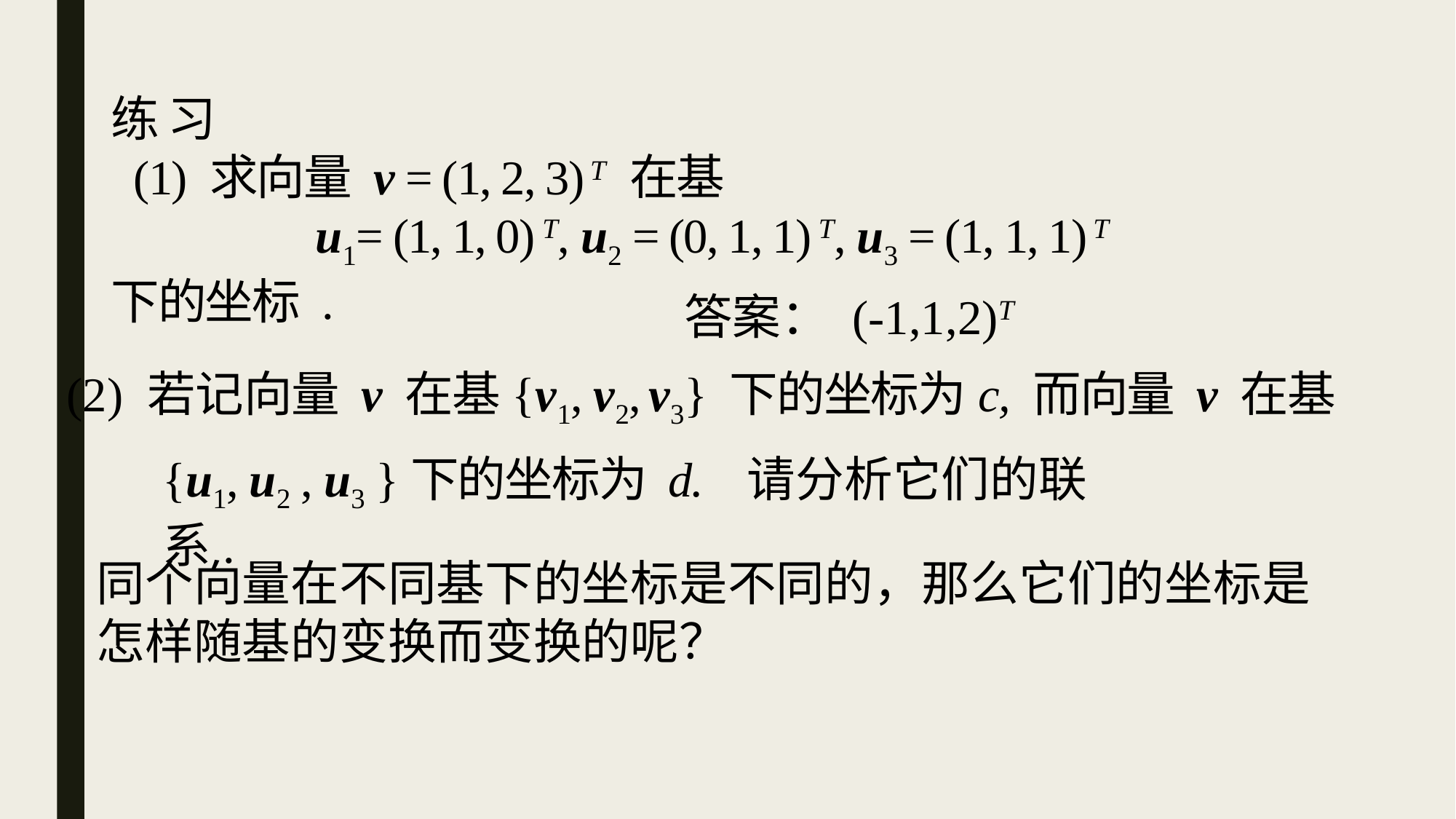

练 习
  (1) 求向量 v = (1, 2, 3) T 在基
                   u1= (1, 1, 0) T, u2 = (0, 1, 1) T, u3 = (1, 1, 1) T
下的坐标 .
答案： (-1,1,2)T
(2) 若记向量 v 在基{v1, v2, v3} 下的坐标为c, 而向量 v 在基
{u1, u2 , u3 }下的坐标为 d.   请分析它们的联系.
同个向量在不同基下的坐标是不同的，那么它们的坐标是怎样随基的变换而变换的呢？